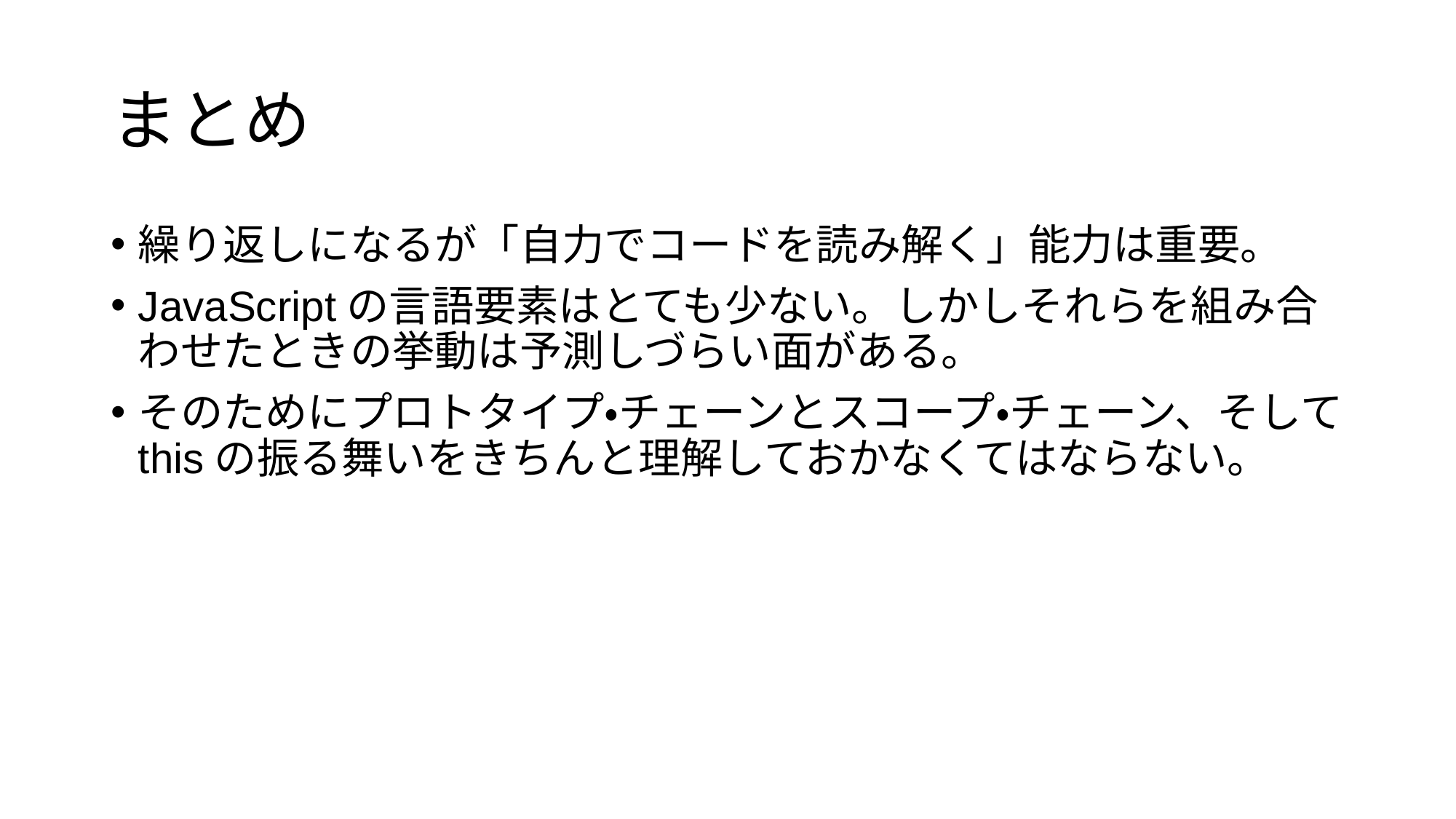

# まとめ
繰り返しになるが「自力でコードを読み解く」能力は重要。
JavaScriptの言語要素はとても少ない。しかしそれらを組み合わせたときの挙動は予測しづらい面がある。
そのためにプロトタイプ・チェーンとスコープ・チェーン、そしてthisの振る舞いをきちんと理解しておかなくてはならない。